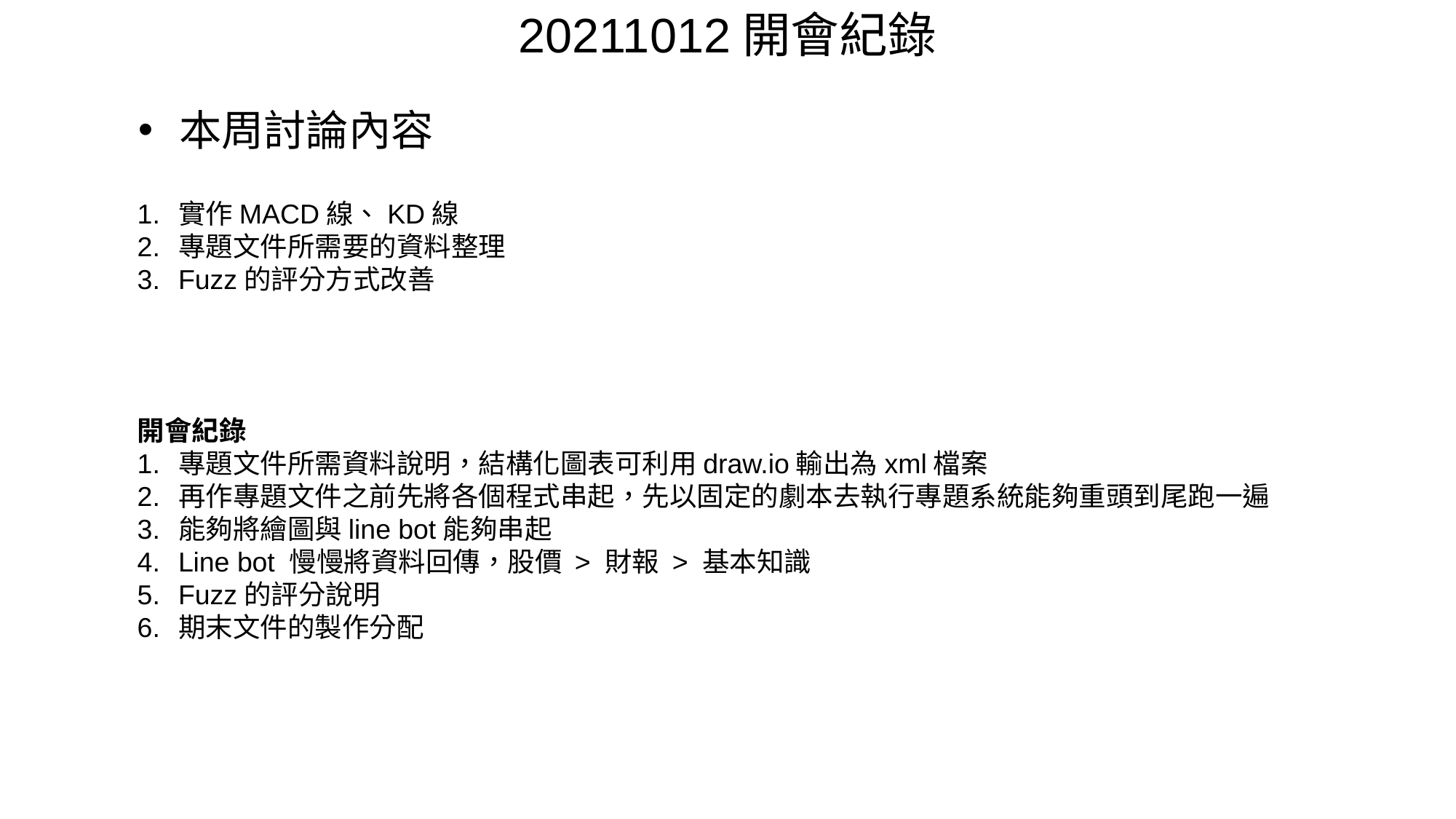

# 20211012開會紀錄
本周討論內容
實作MACD線、KD線
專題文件所需要的資料整理
Fuzz的評分方式改善
開會紀錄
專題文件所需資料說明，結構化圖表可利用draw.io輸出為xml檔案
再作專題文件之前先將各個程式串起，先以固定的劇本去執行專題系統能夠重頭到尾跑一遍
能夠將繪圖與line bot能夠串起
Line bot 慢慢將資料回傳，股價 > 財報 > 基本知識
Fuzz的評分說明
期末文件的製作分配